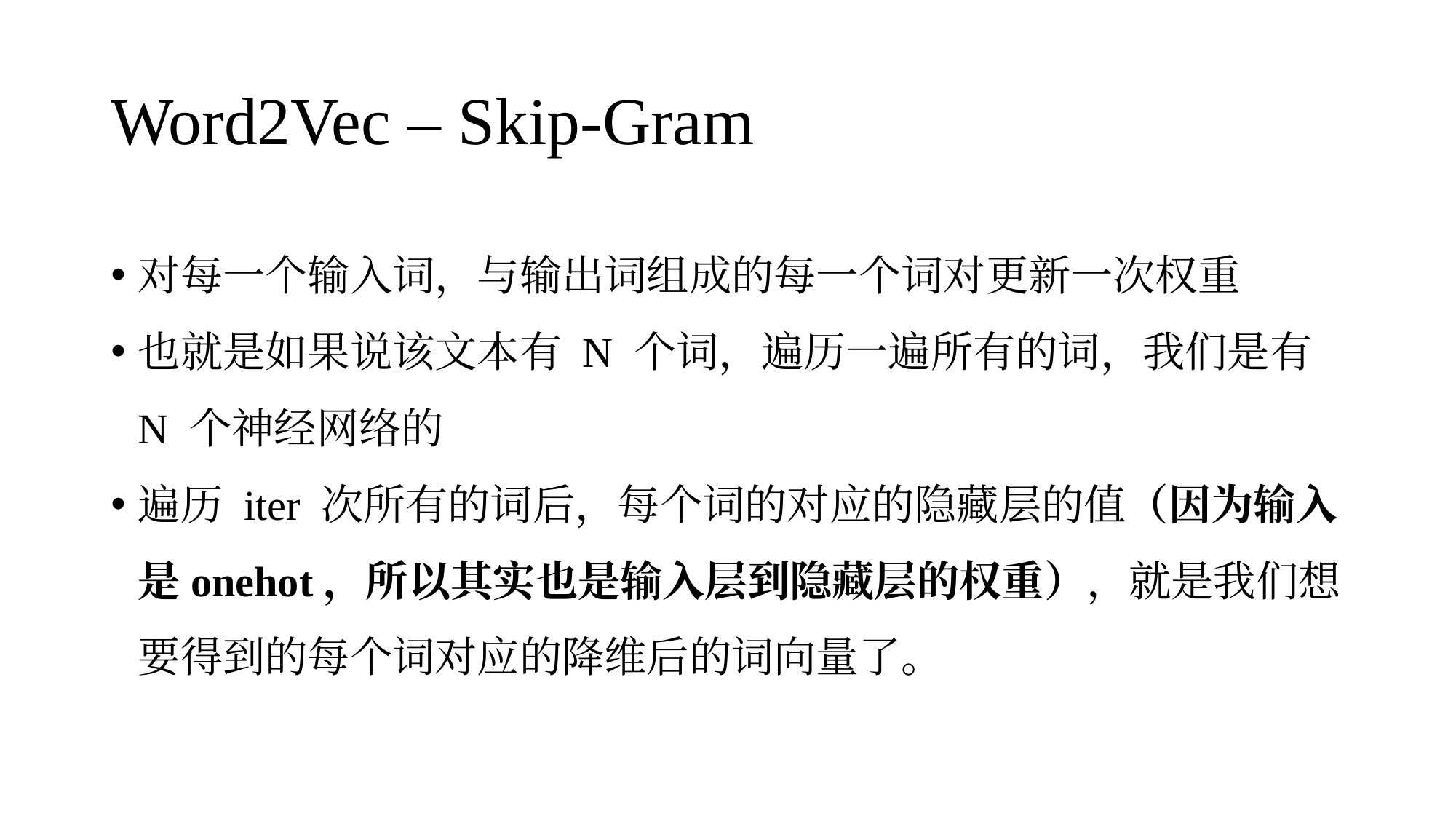

# Word2Vec – Skip-Gram
对每一个输入词，与输出词组成的每一个词对更新一次权重
也就是如果说该文本有 N 个词，遍历一遍所有的词，我们是有 N 个神经网络的
遍历 iter 次所有的词后，每个词的对应的隐藏层的值（因为输入是onehot，所以其实也是输入层到隐藏层的权重），就是我们想要得到的每个词对应的降维后的词向量了。